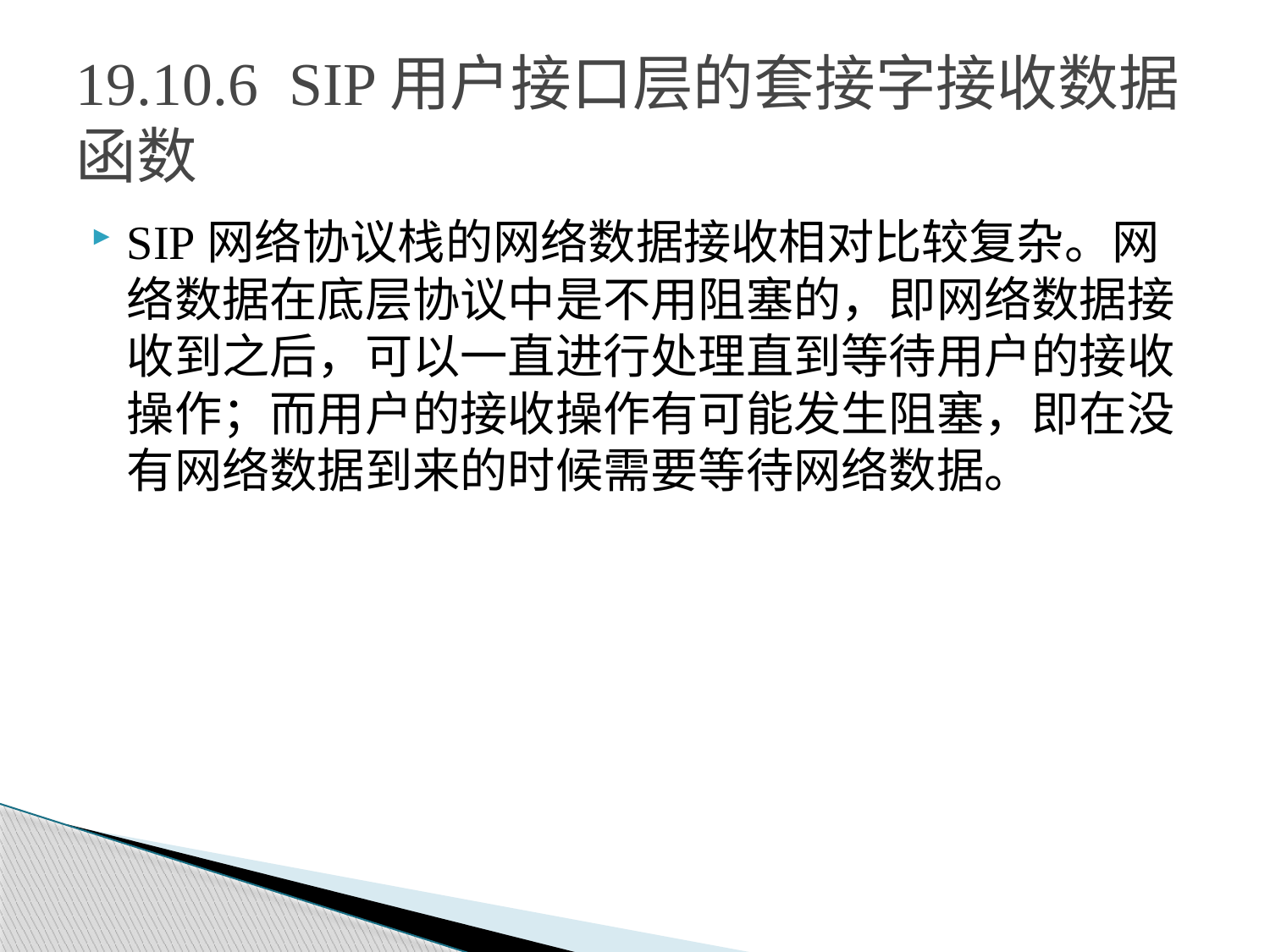

# 19.10.6  SIP用户接口层的套接字接收数据函数
SIP网络协议栈的网络数据接收相对比较复杂。网络数据在底层协议中是不用阻塞的，即网络数据接收到之后，可以一直进行处理直到等待用户的接收操作；而用户的接收操作有可能发生阻塞，即在没有网络数据到来的时候需要等待网络数据。